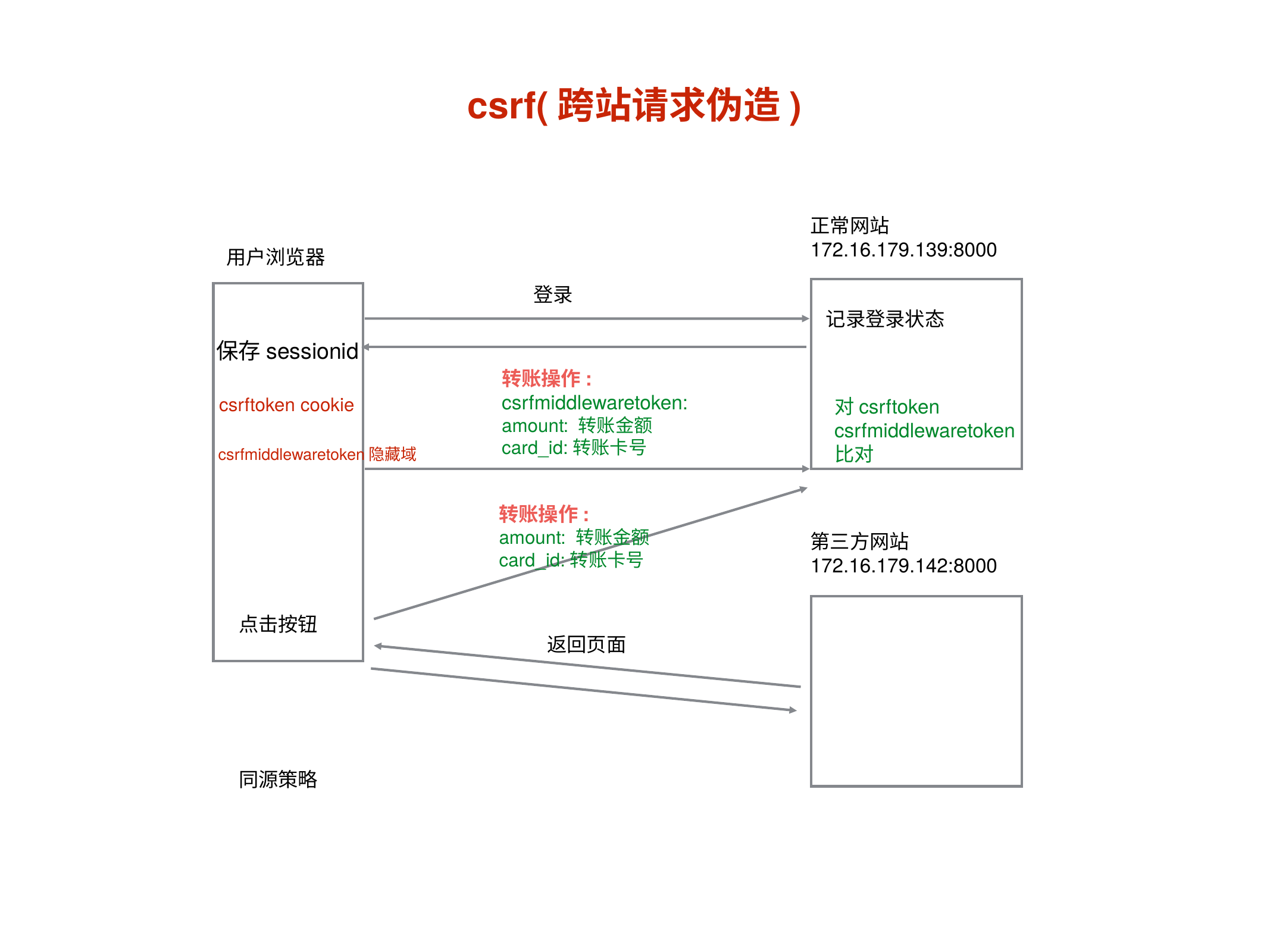

csrf(跨站请求伪造)
正常网站
172.16.179.139:8000
用户浏览器
登录

记录登录状态

保存sessionid

转账操作:
csrfmiddlewaretoken:
amount: 转账金额
card_id:转账卡号
对csrftoken
csrfmiddlewaretoken
比对
csrftoken cookie
csrfmiddlewaretoken隐藏域

转账操作:
amount: 转账金额
card_id:转账卡号
第三方网站
172.16.179.142:8000

点击按钮
返回页面

同源策略